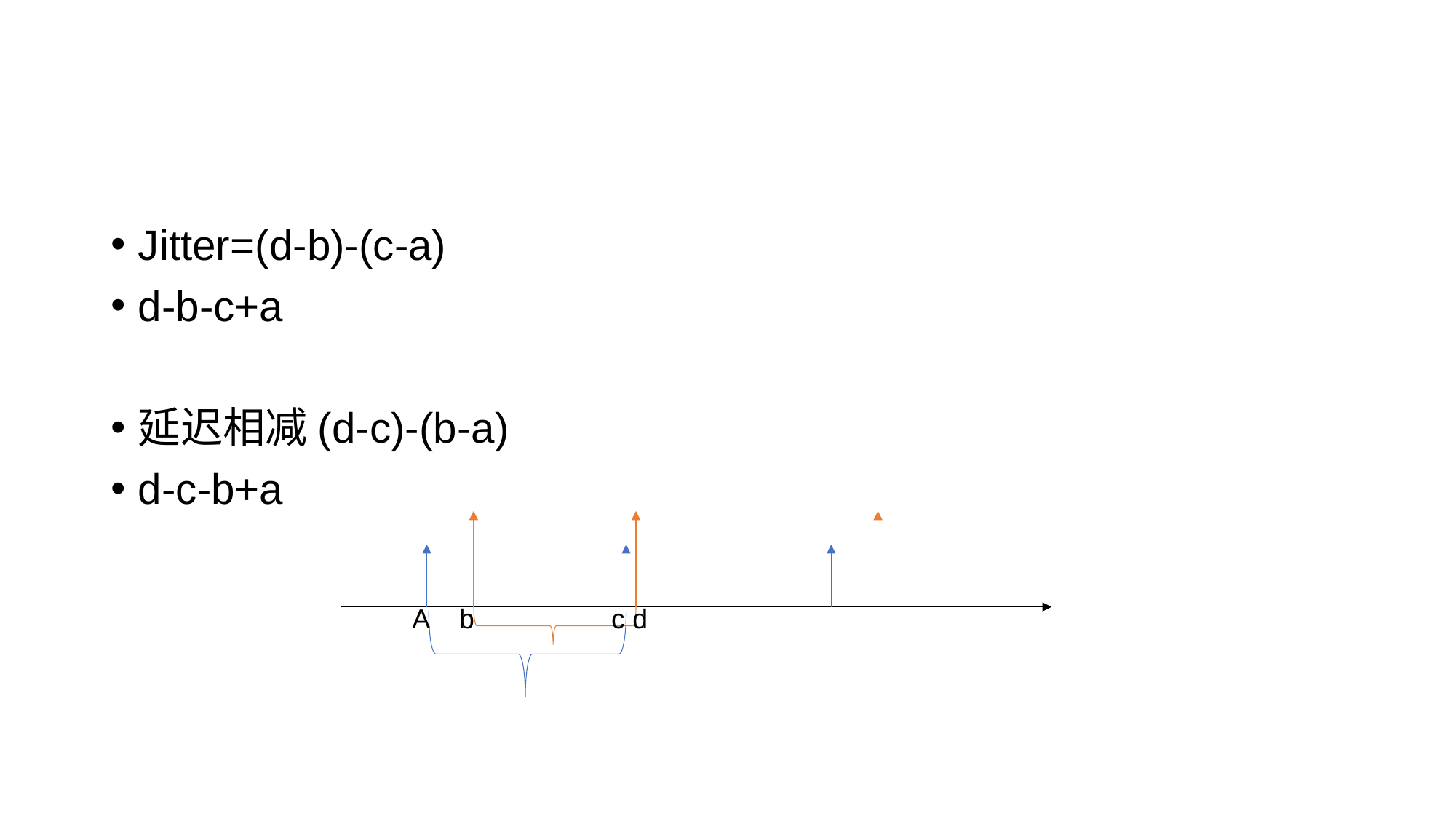

#
Jitter=(d-b)-(c-a)
d-b-c+a

延迟相减(d-c)-(b-a)
d-c-b+a

A    b                  c d